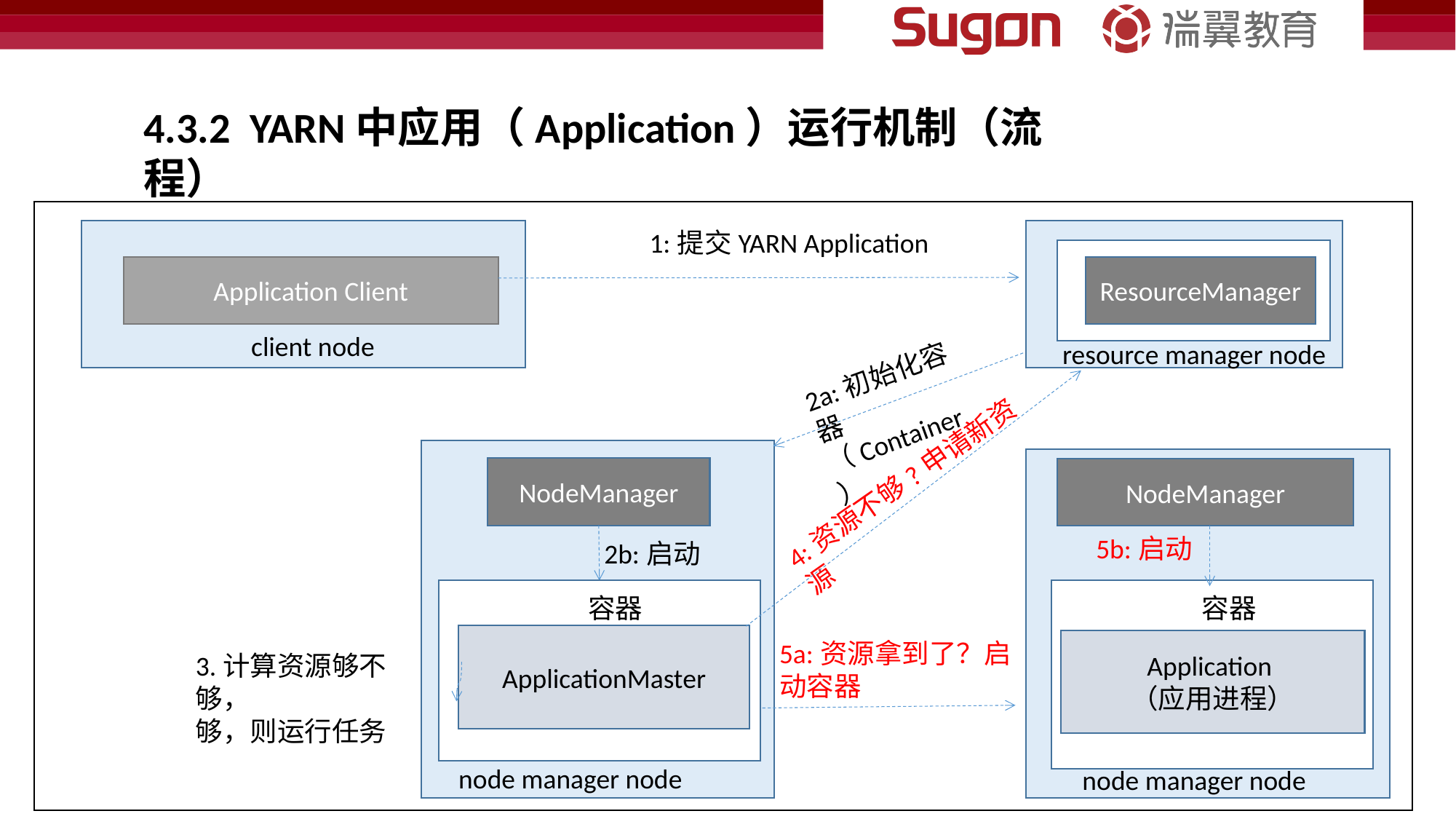

4.3.2  YARN中应用（Application）运行机制（流程）

1:提交YARN Application

Application Client
ResourceManager
client node
resource manager node
2a:初始化容器（Container）

4:资源不够?申请新资源
NodeManager
NodeManager
5b:启动
2b:启动

容器
容器
ApplicationMaster
Application
（应用进程）
5a:资源拿到了？启动容器
3.计算资源够不够，
够，则运行任务
node manager node
node manager node